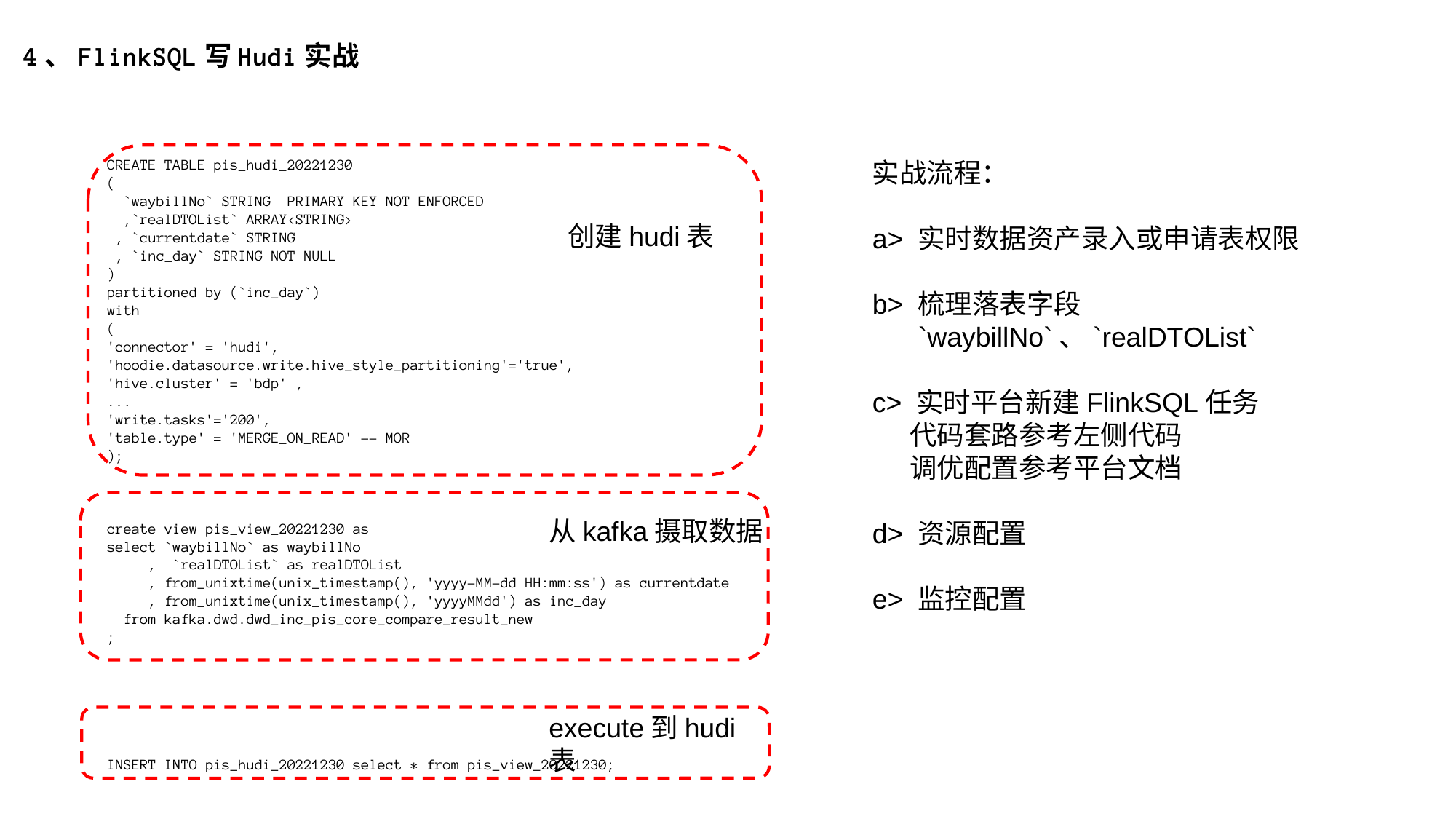

4、FlinkSQL写Hudi实战

CREATE TABLE pis_hudi_20221230(  `waybillNo` STRING  PRIMARY KEY NOT ENFORCED  ,`realDTOList` ARRAY<STRING> , `currentdate` STRING , `inc_day` STRING NOT NULL) partitioned by (`inc_day`)with('connector' = 'hudi','hoodie.datasource.write.hive_style_partitioning'='true','hive.cluster' = 'bdp' ,
...'write.tasks'='200','table.type' = 'MERGE_ON_READ' -- MOR);  create view pis_view_20221230 asselect `waybillNo` as waybillNo     ,  `realDTOList` as realDTOList     , from_unixtime(unix_timestamp(), 'yyyy-MM-dd HH:mm:ss') as currentdate     , from_unixtime(unix_timestamp(), 'yyyyMMdd') as inc_day  from kafka.dwd.dwd_inc_pis_core_compare_result_new;

 INSERT INTO pis_hudi_20221230 select * from pis_view_20221230;

实战流程：

a> 实时数据资产录入或申请表权限

b> 梳理落表字段
      `waybillNo`、`realDTOList`

c> 实时平台新建FlinkSQL任务
     代码套路参考左侧代码
     调优配置参考平台文档

d> 资源配置

e> 监控配置

  创建hudi表

从kafka摄取数据

execute到hudi表